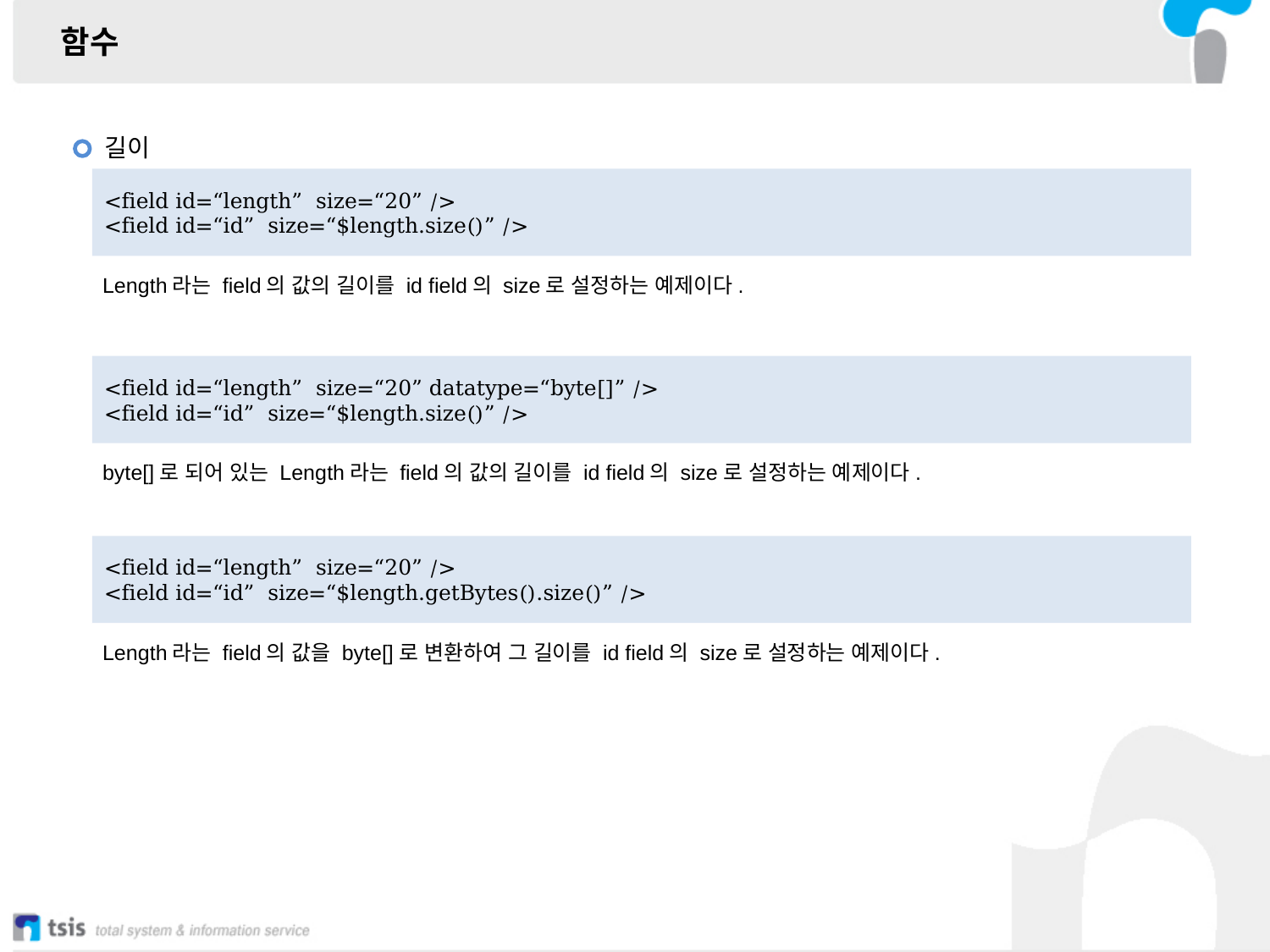

함수
길이

<field id=“length”  size=“20” />
<field id=“id”  size=“$length.size()” />
Length라는 field의 값의 길이를 id field의 size로 설정하는 예제이다.
<field id=“length”  size=“20” datatype=“byte[]” />
<field id=“id”  size=“$length.size()” />
byte[]로 되어 있는 Length라는 field의 값의 길이를 id field의 size로 설정하는 예제이다.
<field id=“length”  size=“20” />
<field id=“id”  size=“$length.getBytes().size()” />
Length라는 field의 값을 byte[]로 변환하여 그 길이를 id field의 size로 설정하는 예제이다.